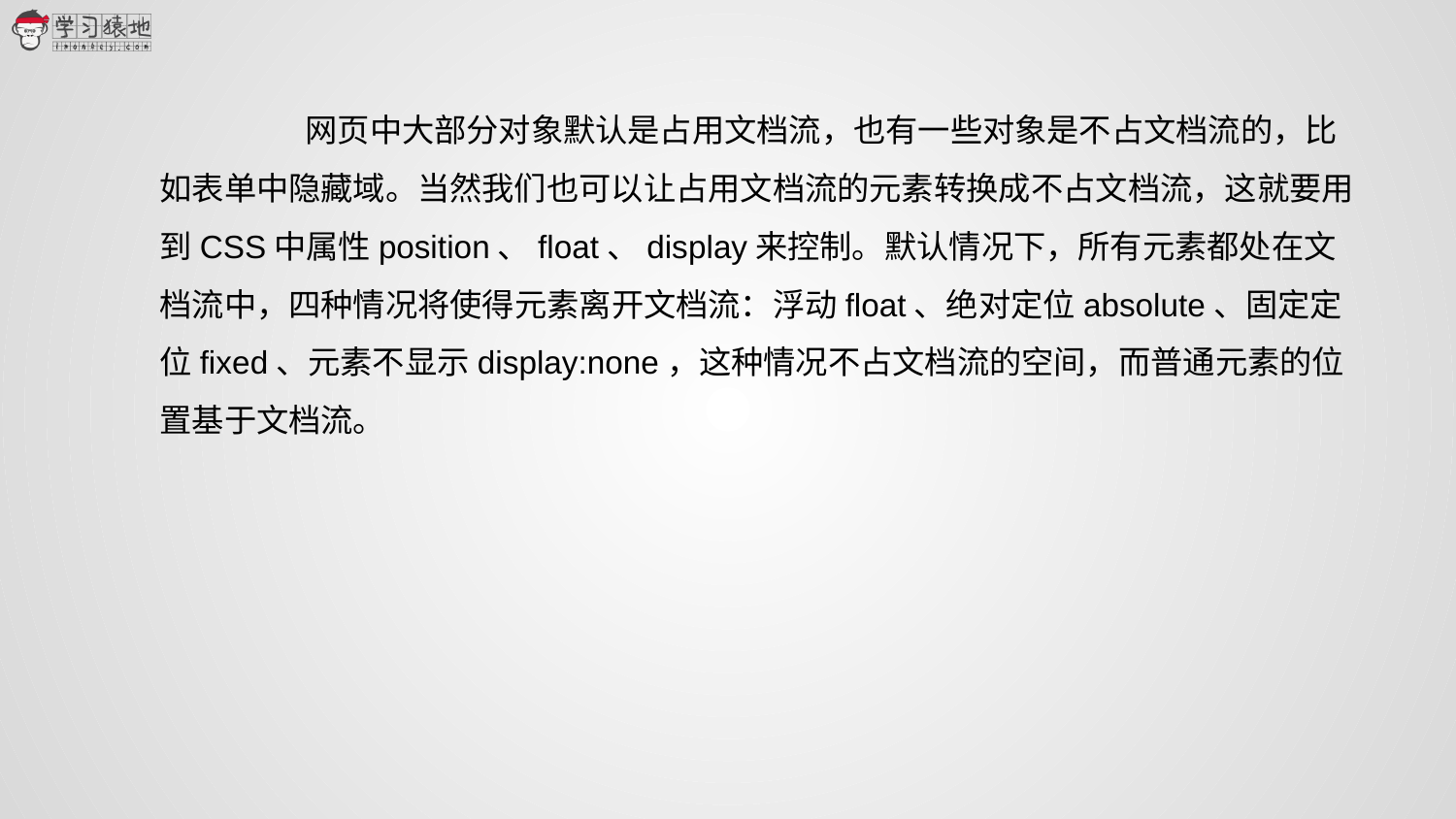

网页中大部分对象默认是占用文档流，也有一些对象是不占文档流的，比如表单中隐藏域。当然我们也可以让占用文档流的元素转换成不占文档流，这就要用到CSS中属性position、float、display来控制。默认情况下，所有元素都处在文档流中，四种情况将使得元素离开文档流：浮动float、绝对定位absolute、固定定位fixed、元素不显示display:none，这种情况不占文档流的空间，而普通元素的位置基于文档流。